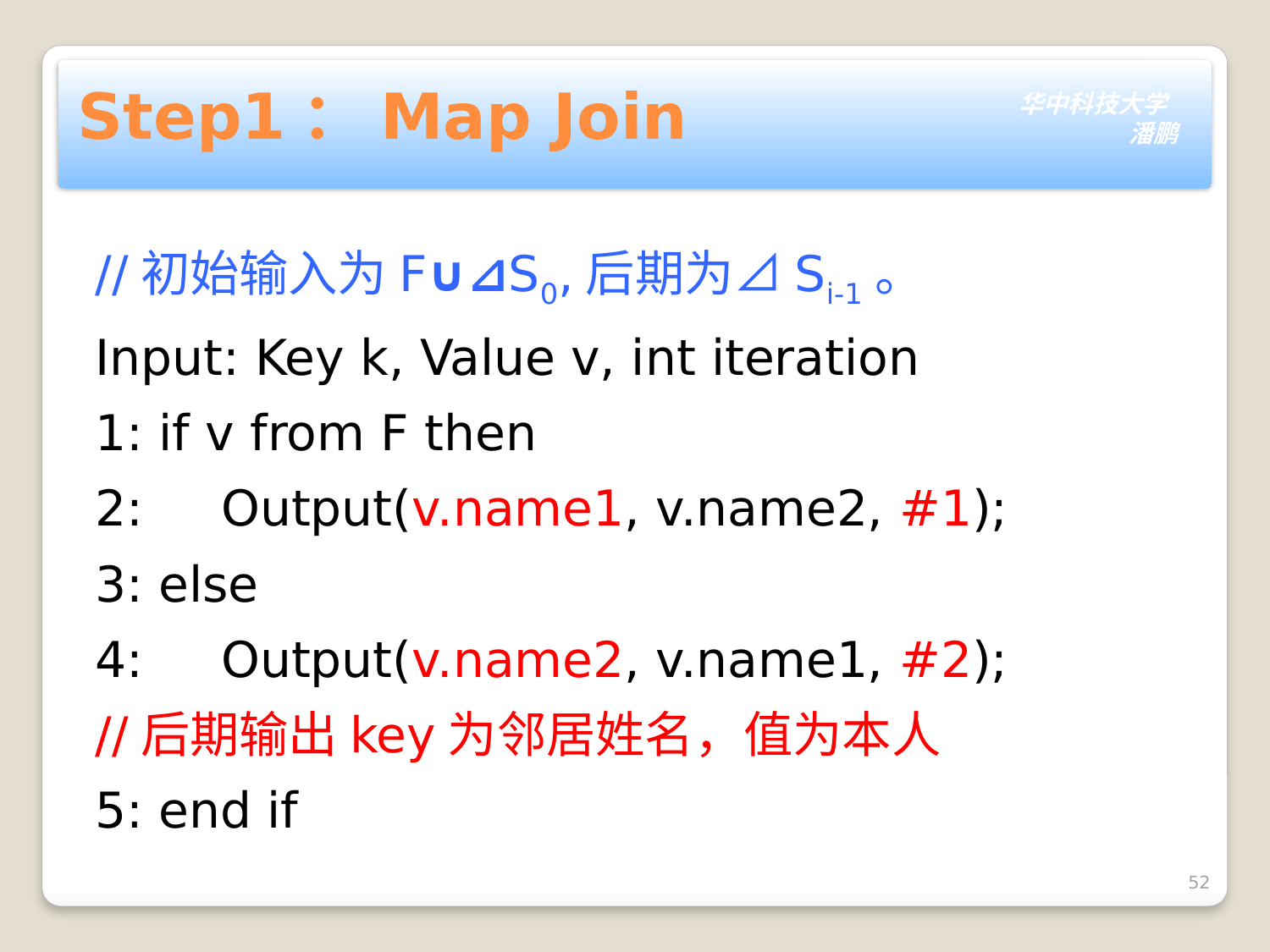

# Step1：Map Join
//初始输入为F∪⊿S0,后期为⊿Si-1。
Input: Key k, Value v, int iteration
1: if v from F then
2:     Output(v.name1, v.name2, #1);
3: else
4:     Output(v.name2, v.name1, #2);
//后期输出key为邻居姓名，值为本人
5: end if
52